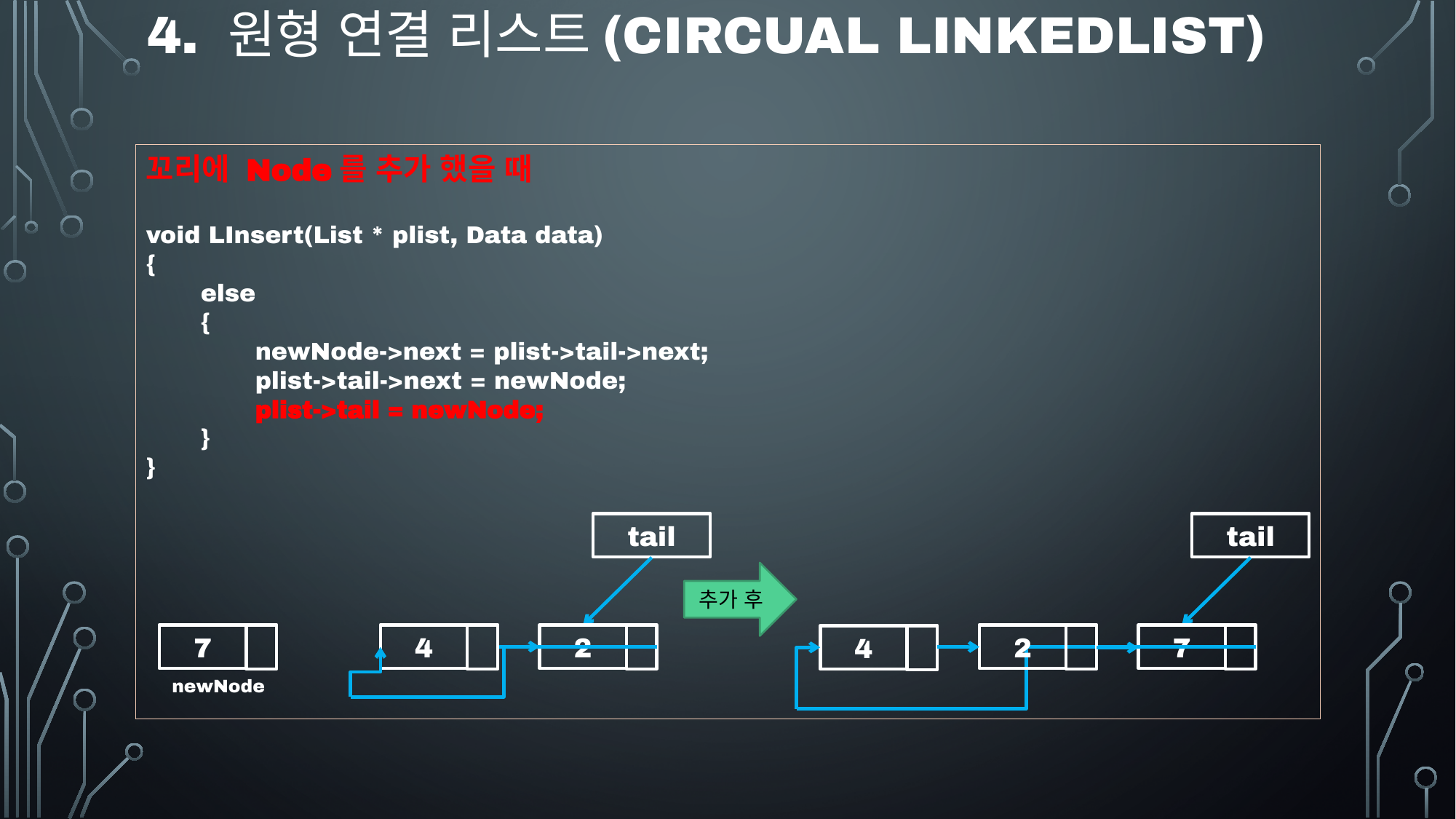

# 4. 원형 연결 리스트(circual LinkedList)
꼬리에 Node를 추가 했을 때

void LInsert(List * plist, Data data)
{
else
{
newNode->next = plist->tail->next;
plist->tail->next = newNode;
plist->tail = newNode;
}
}

tail
4

2

7

newNode
tail
2

7

4

추가 후